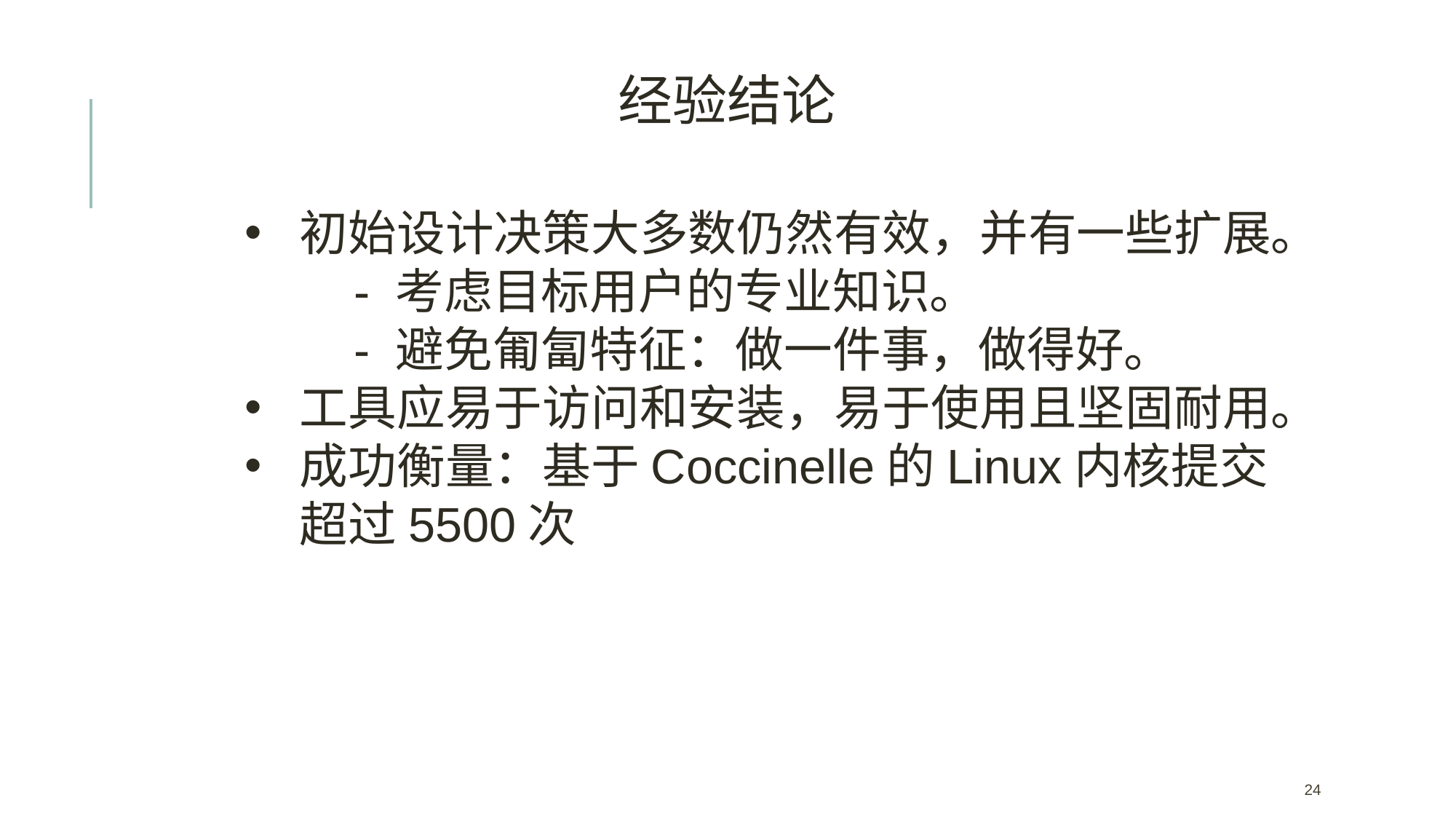

经验结论
初始设计决策大多数仍然有效，并有一些扩展。
	- 考虑目标用户的专业知识。
	- 避免匍匐特征：做一件事，做得好。
工具应易于访问和安装，易于使用且坚固耐用。
成功衡量：基于Coccinelle的Linux内核提交超过5500次

24